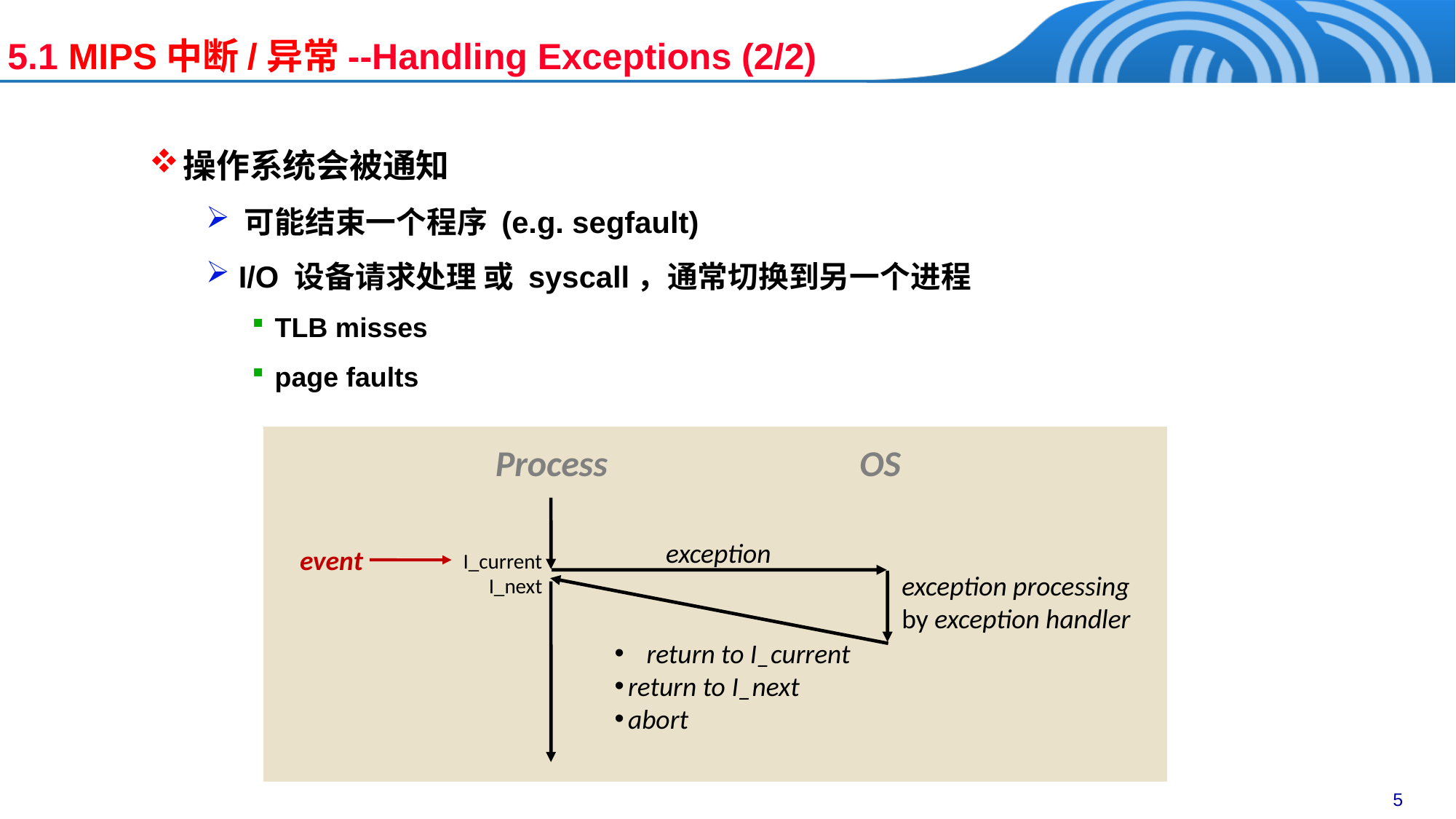

5.1 MIPS中断/异常--Handling Exceptions (2/2)
操作系统会被通知
 可能结束一个程序 (e.g. segfault)
 I/O 设备请求处理 或 syscall，通常切换到另一个进程
TLB misses
page faults

Process
OS

exception
event
I_current

exception processing
by exception handler

I_next

 return to I_current
return to I_next
abort